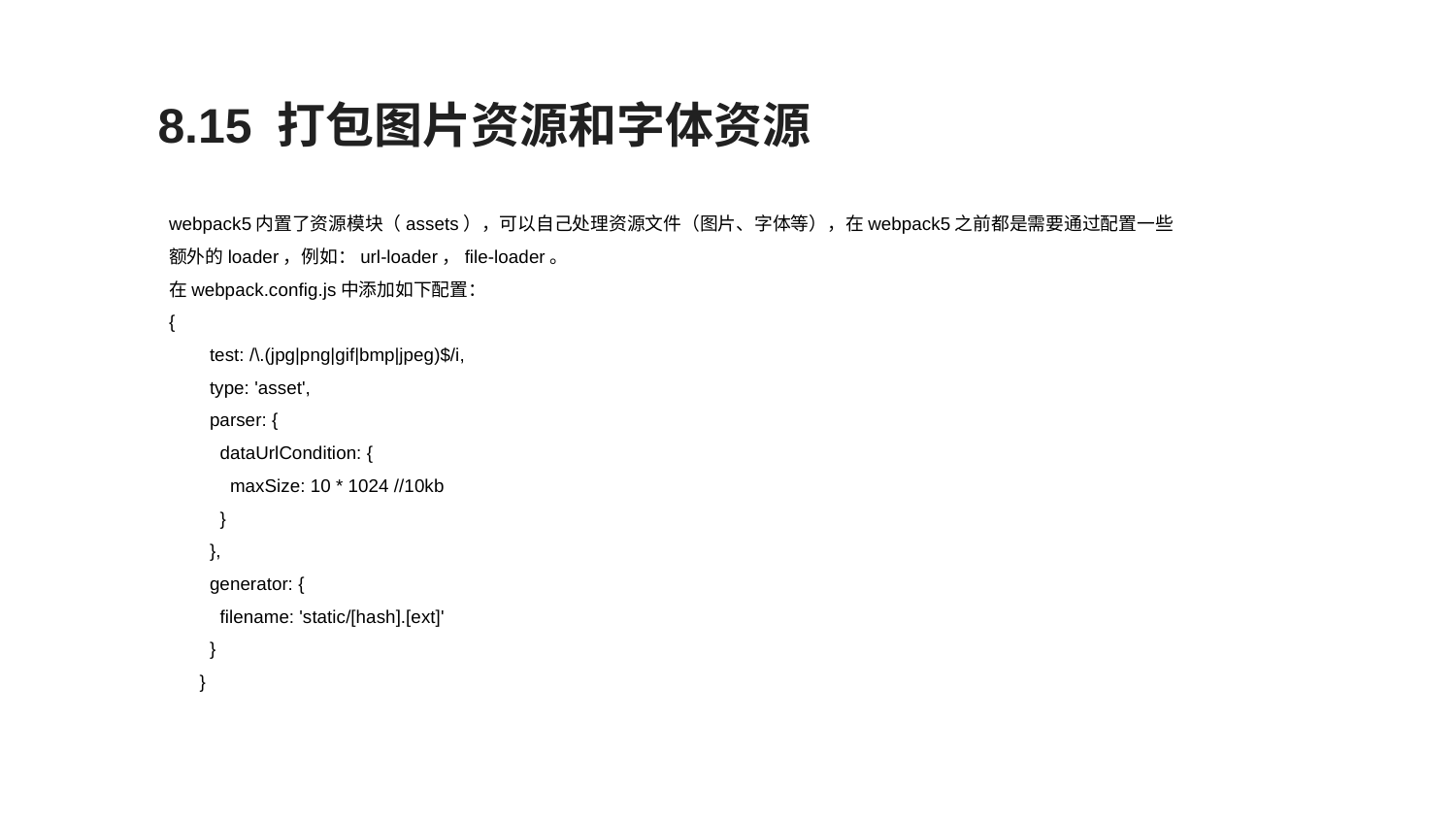

8.15 打包图片资源和字体资源
webpack5内置了资源模块（assets），可以自己处理资源文件（图片、字体等），在webpack5之前都是需要通过配置一些额外的loader，例如：url-loader，file-loader。
在webpack.config.js中添加如下配置：
{
        test: /\.(jpg|png|gif|bmp|jpeg)$/i,
        type: 'asset',
        parser: {
          dataUrlCondition: {
            maxSize: 10 * 1024 //10kb
          }
        },
        generator: {
          filename: 'static/[hash].[ext]'
        }
      }